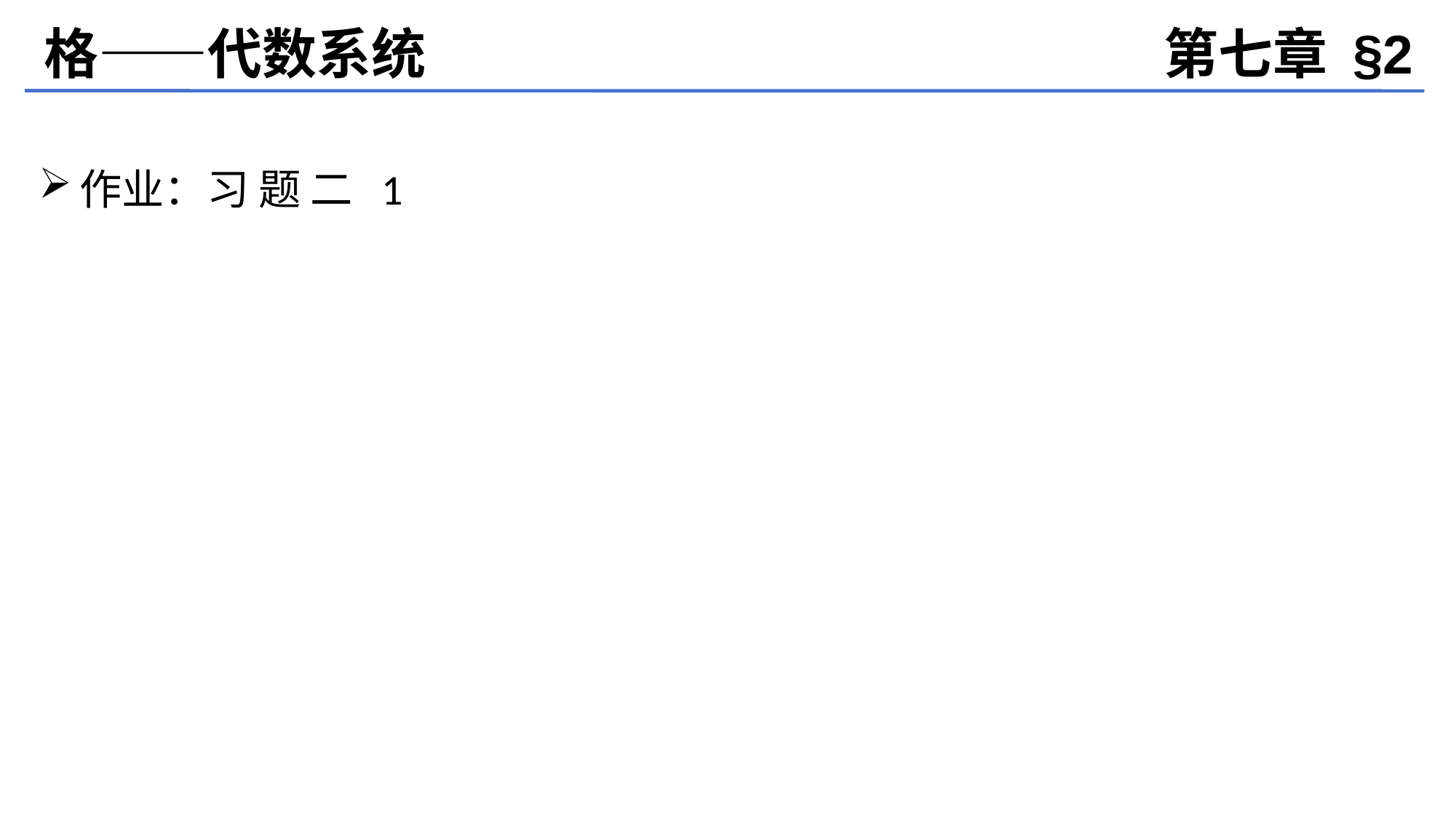

格——代数系统
第七章 §2
作业：习 题 二  1